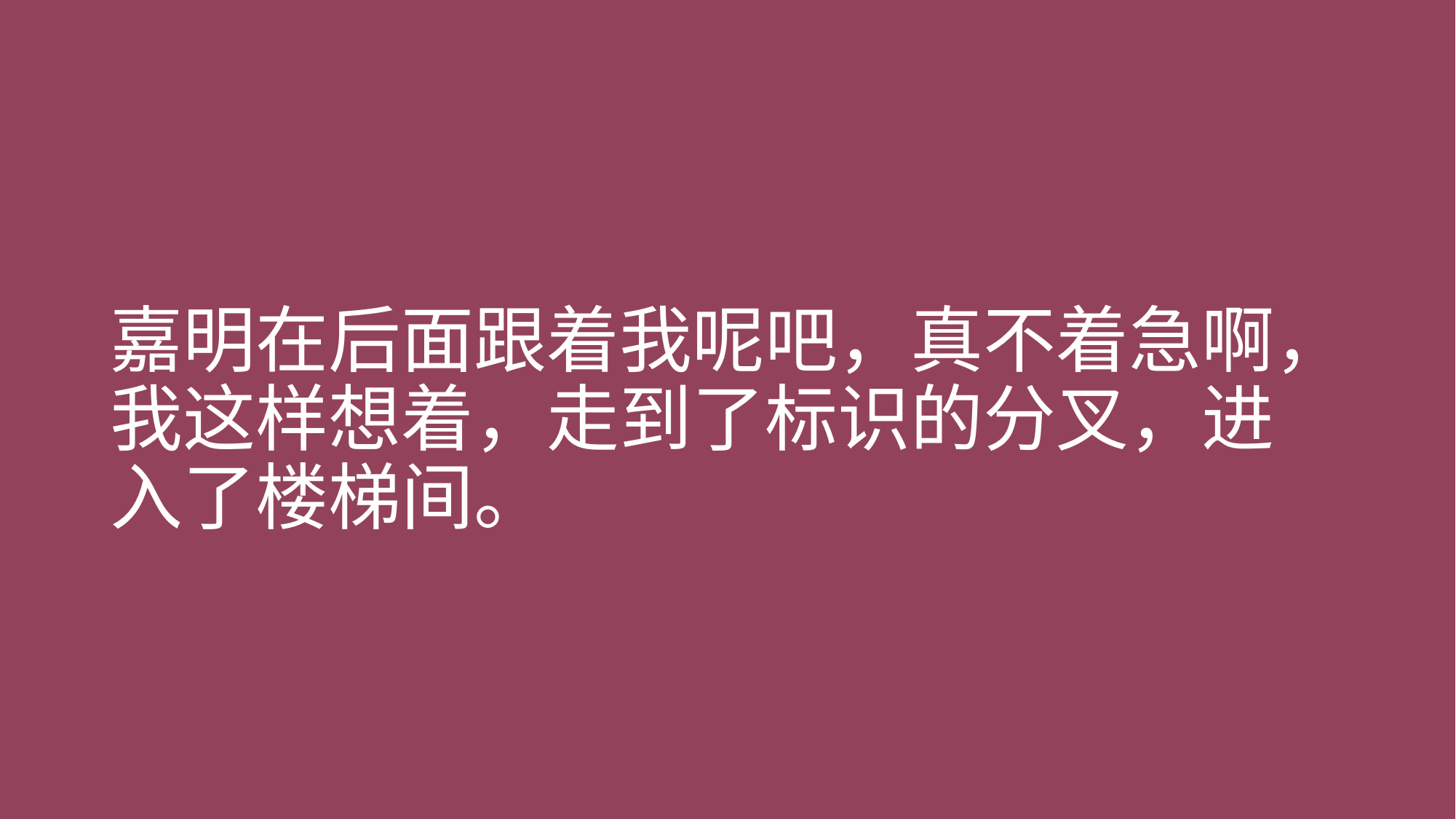

# 嘉明在后面跟着我呢吧，真不着急啊，我这样想着，走到了标识的分叉，进入了楼梯间。